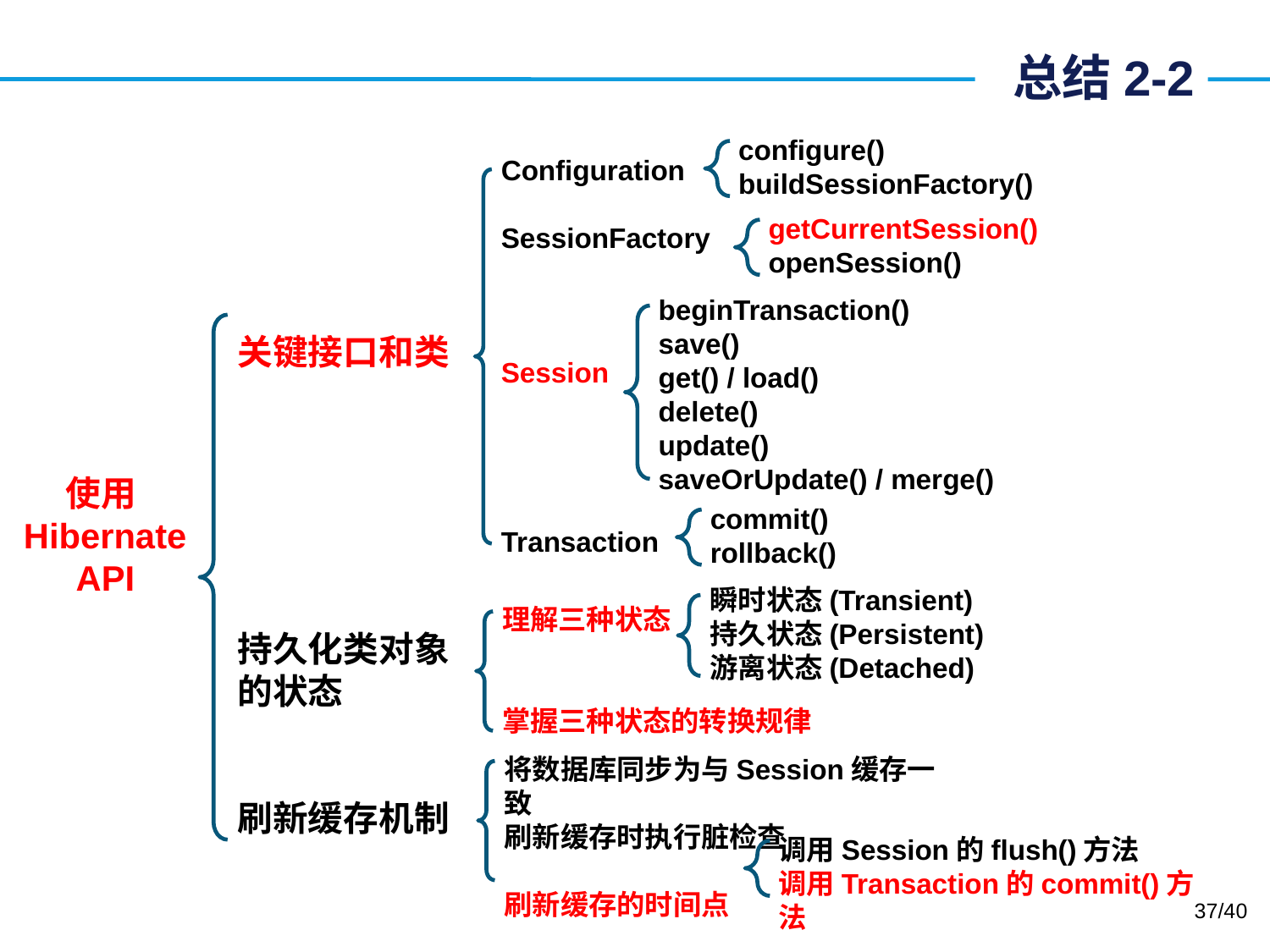

# 总结2-2
configure()
buildSessionFactory()

Configuration

SessionFactory

Session

Transaction

getCurrentSession()
openSession()

beginTransaction()
save()
get() / load()
delete()
update()
saveOrUpdate() / merge()

关键接口和类

持久化类对象的状态

刷新缓存机制
使用Hibernate
API
commit()
rollback()

瞬时状态(Transient)
持久状态(Persistent)
游离状态(Detached)

理解三种状态

掌握三种状态的转换规律

将数据库同步为与Session缓存一致
刷新缓存时执行脏检查

刷新缓存的时间点

调用Session的flush()方法
调用Transaction的commit()方法

37/40